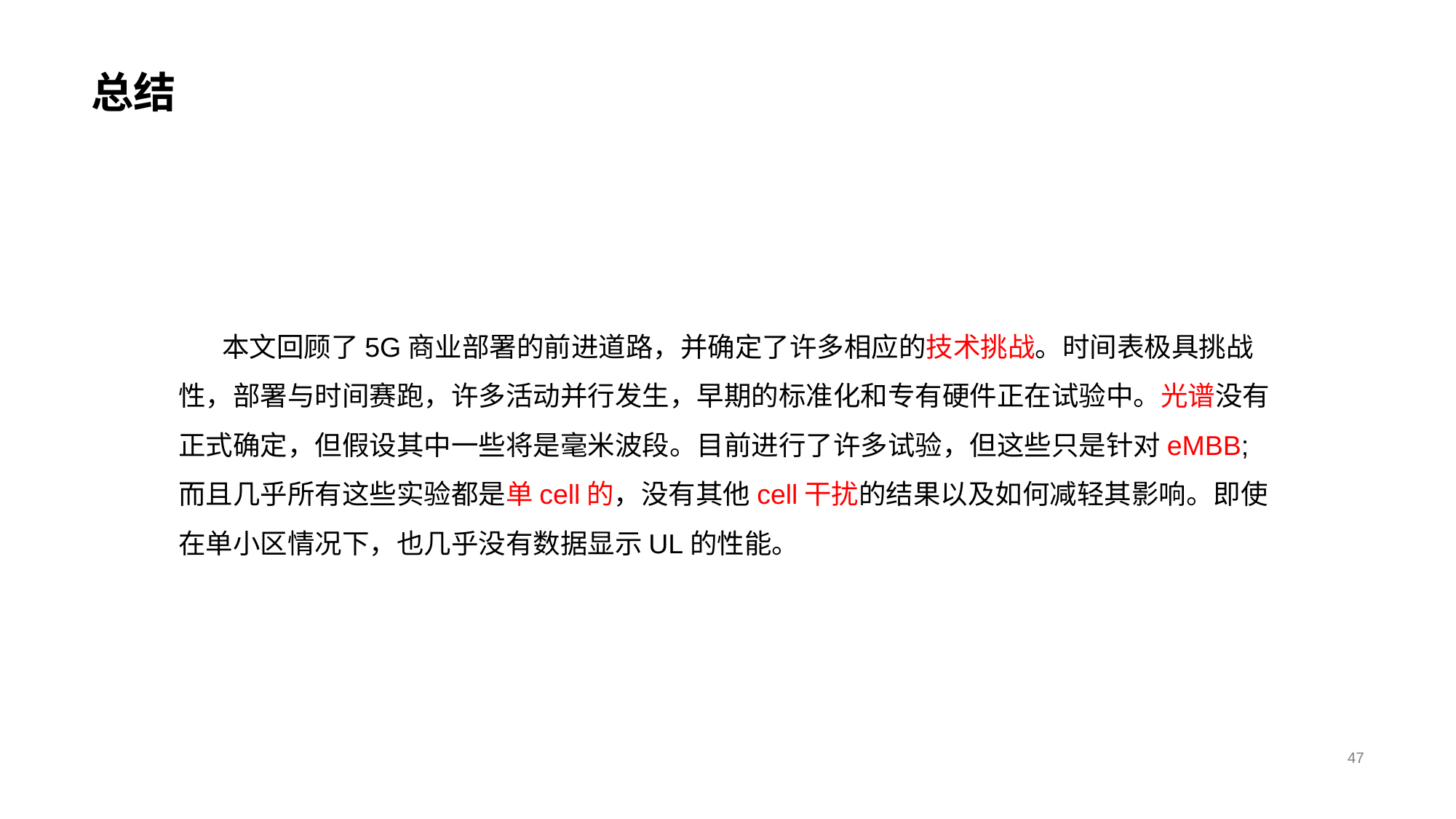

# 总结
      本文回顾了5G商业部署的前进道路，并确定了许多相应的技术挑战。时间表极具挑战性，部署与时间赛跑，许多活动并行发生，早期的标准化和专有硬件正在试验中。光谱没有正式确定，但假设其中一些将是毫米波段。目前进行了许多试验，但这些只是针对eMBB; 而且几乎所有这些实验都是单cell的，没有其他cell干扰的结果以及如何减轻其影响。即使在单小区情况下，也几乎没有数据显示UL的性能。
47